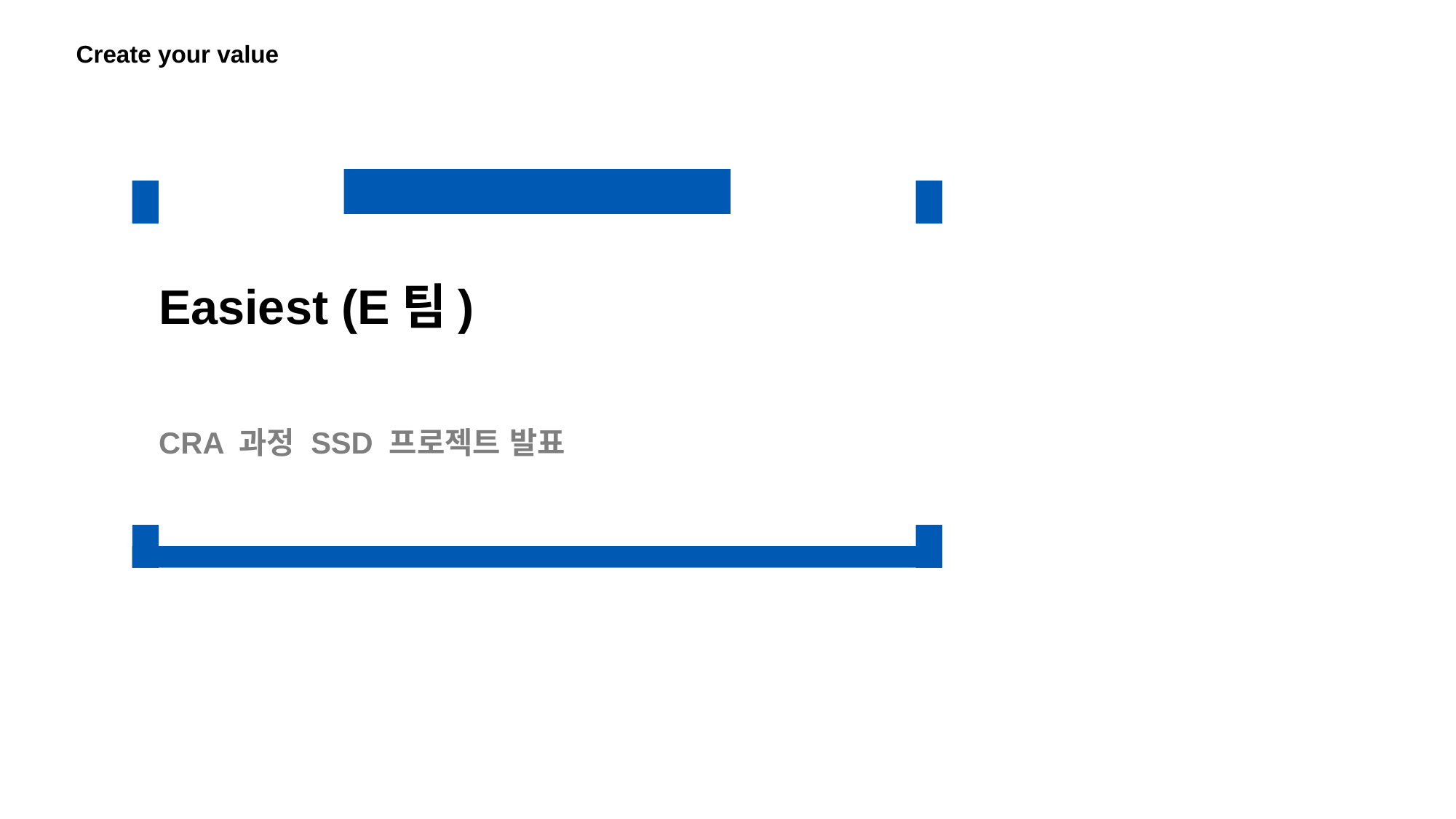

Easiest (E팀)
CRA 과정 SSD 프로젝트 발표